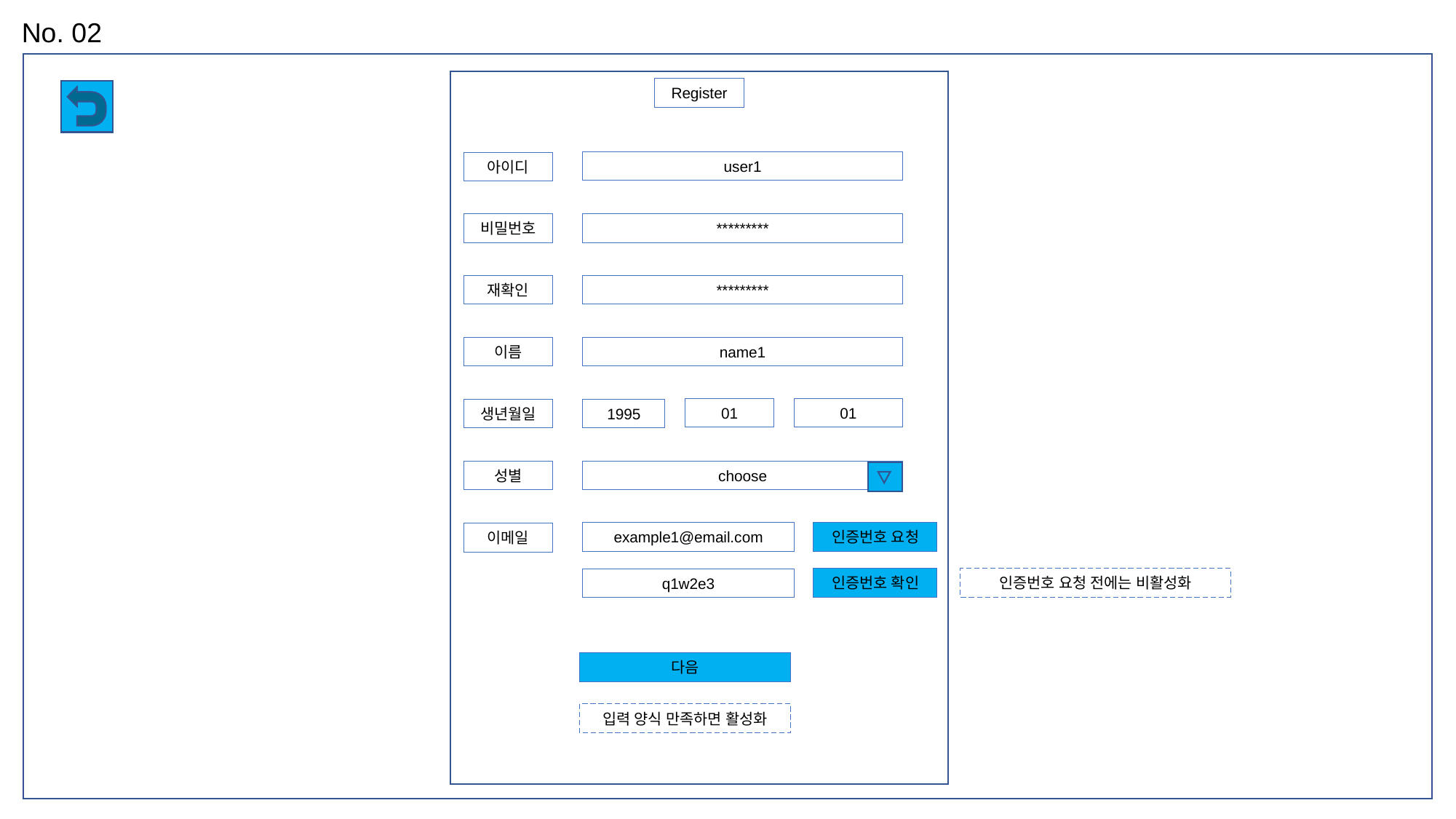

No. 02

Register

user1
아이디
비밀번호
*********
재확인
*********
이름
name1
01
01
생년월일
1995
성별
choose

example1@email.com
인증번호 요청
이메일
인증번호 확인
인증번호 요청 전에는 비활성화
q1w2e3
다음
입력 양식 만족하면 활성화